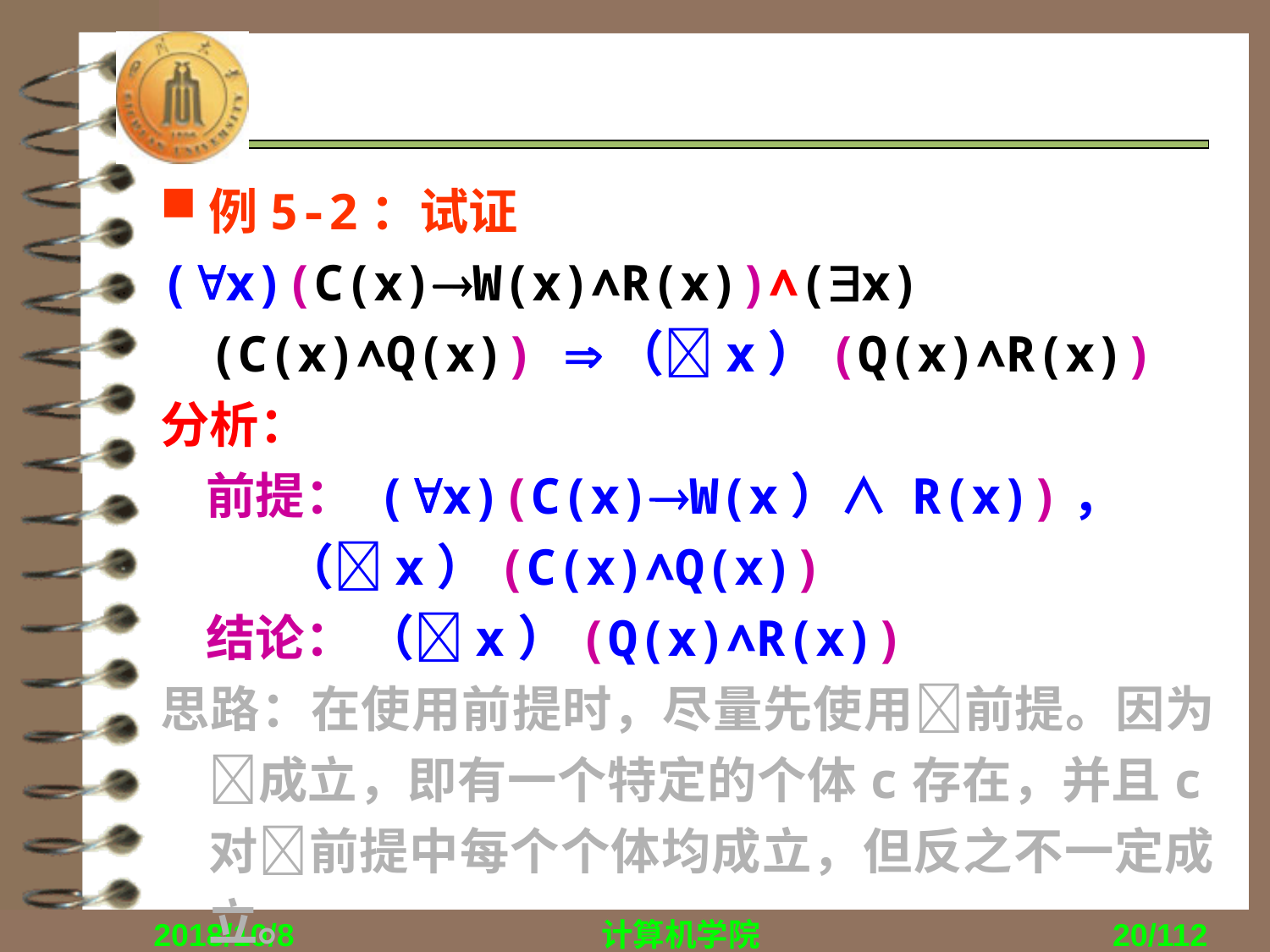

#
例5-2：试证
(∀x)(C(x)→W(x)∧R(x))∧(∃x)(C(x)∧Q(x)) ⇒（∃x）(Q(x)∧R(x))
分析：
   前提： (∀x)(C(x)→W(x）∧ R(x))，
          （∃x）(C(x)∧Q(x))
   结论： （∃x）(Q(x)∧R(x))
思路：在使用前提时，尽量先使用∃前提。因为∃成立，即有一个特定的个体c存在，并且c对∀前提中每个个体均成立，但反之不一定成立。
2018/10/8
计算机学院
20/112